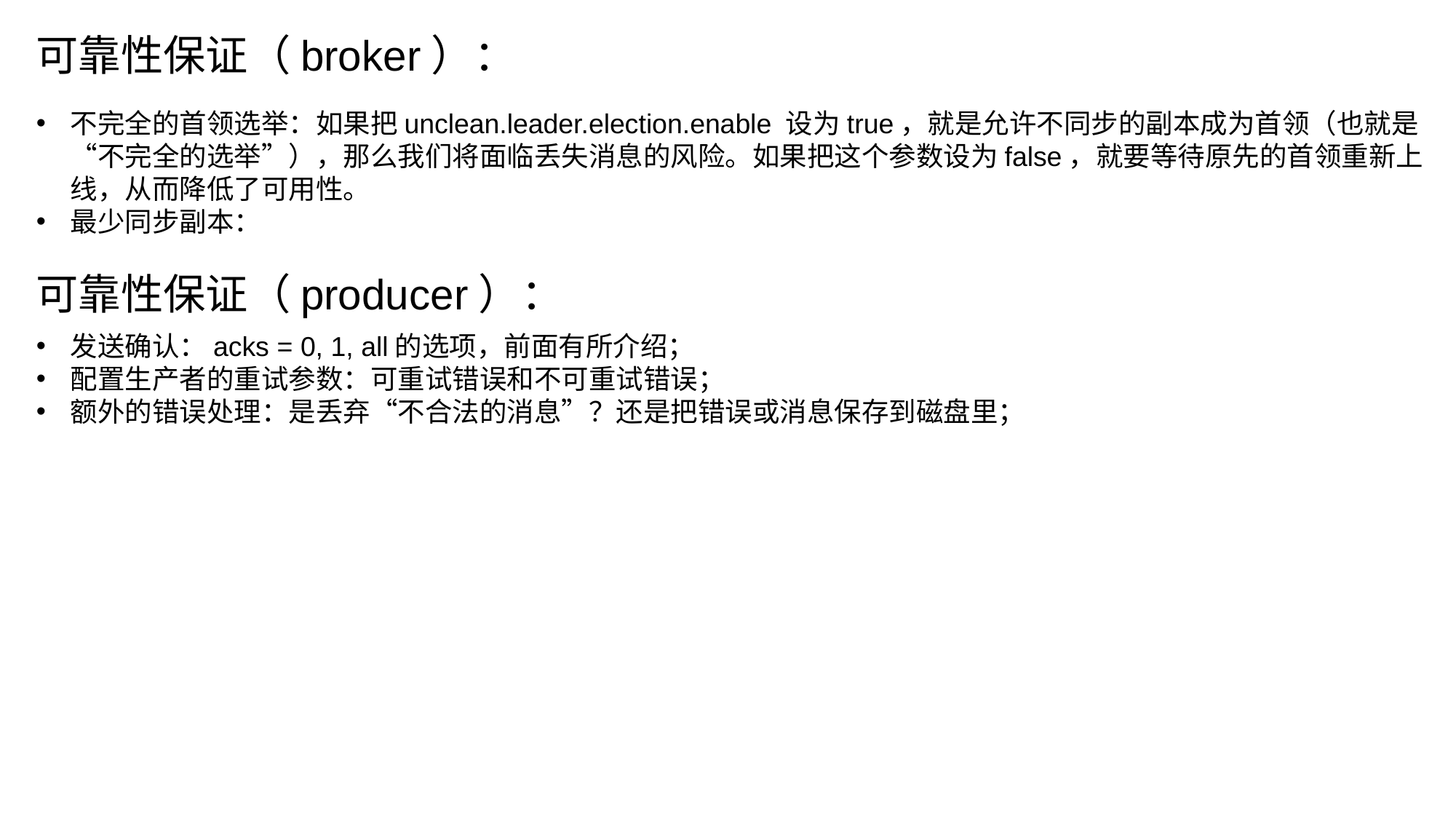

可靠性保证（broker）：
不完全的首领选举：如果把unclean.leader.election.enable 设为true，就是允许不同步的副本成为首领（也就是“不完全的选举”），那么我们将面临丢失消息的风险。如果把这个参数设为false，就要等待原先的首领重新上线，从而降低了可用性。
最少同步副本：
可靠性保证（producer）：
发送确认：acks = 0, 1, all的选项，前面有所介绍；
配置生产者的重试参数：可重试错误和不可重试错误；
额外的错误处理：是丢弃“不合法的消息”？还是把错误或消息保存到磁盘里；